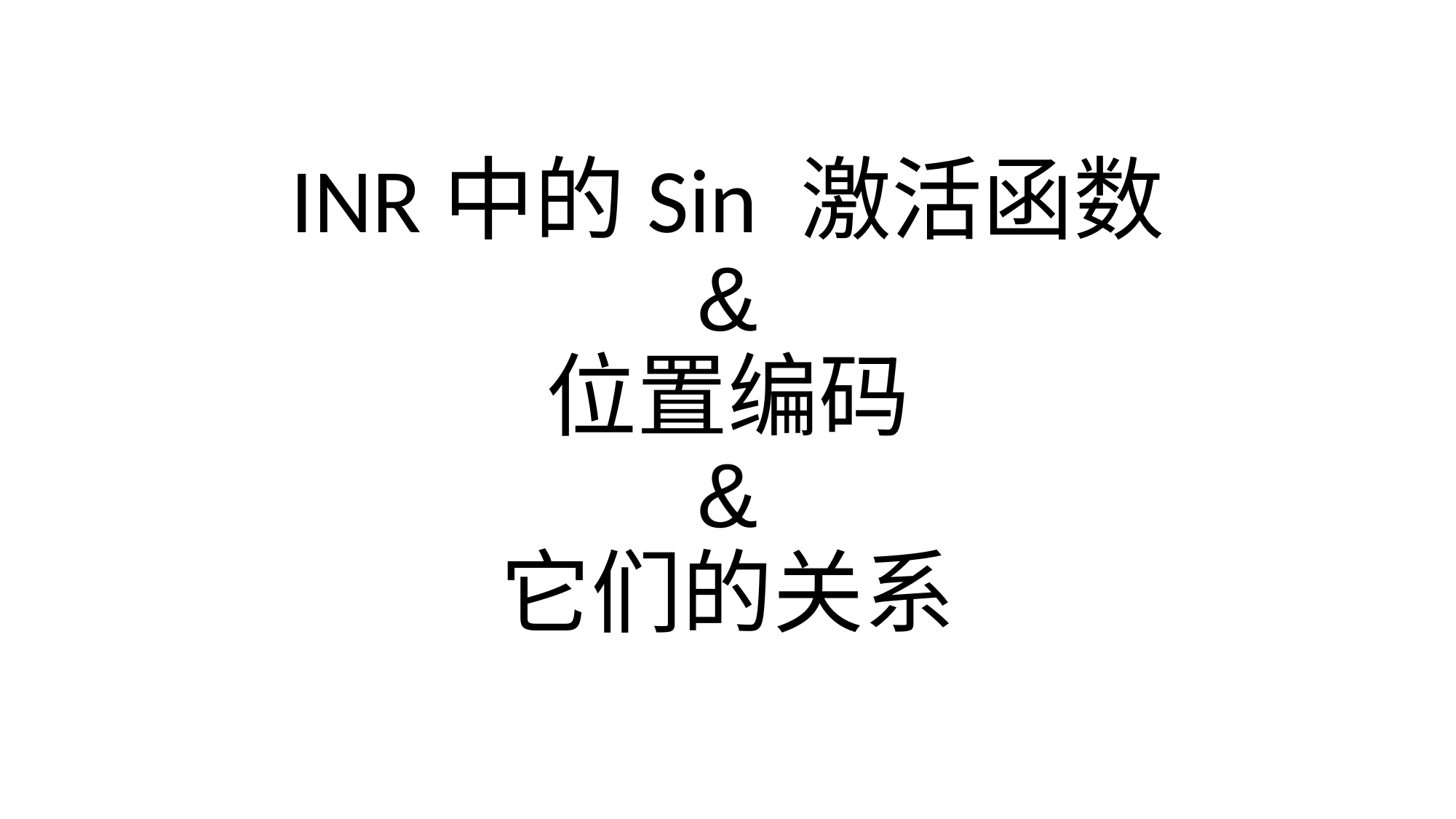

# INR中的Sin 激活函数 & 位置编码 & 它们的关系